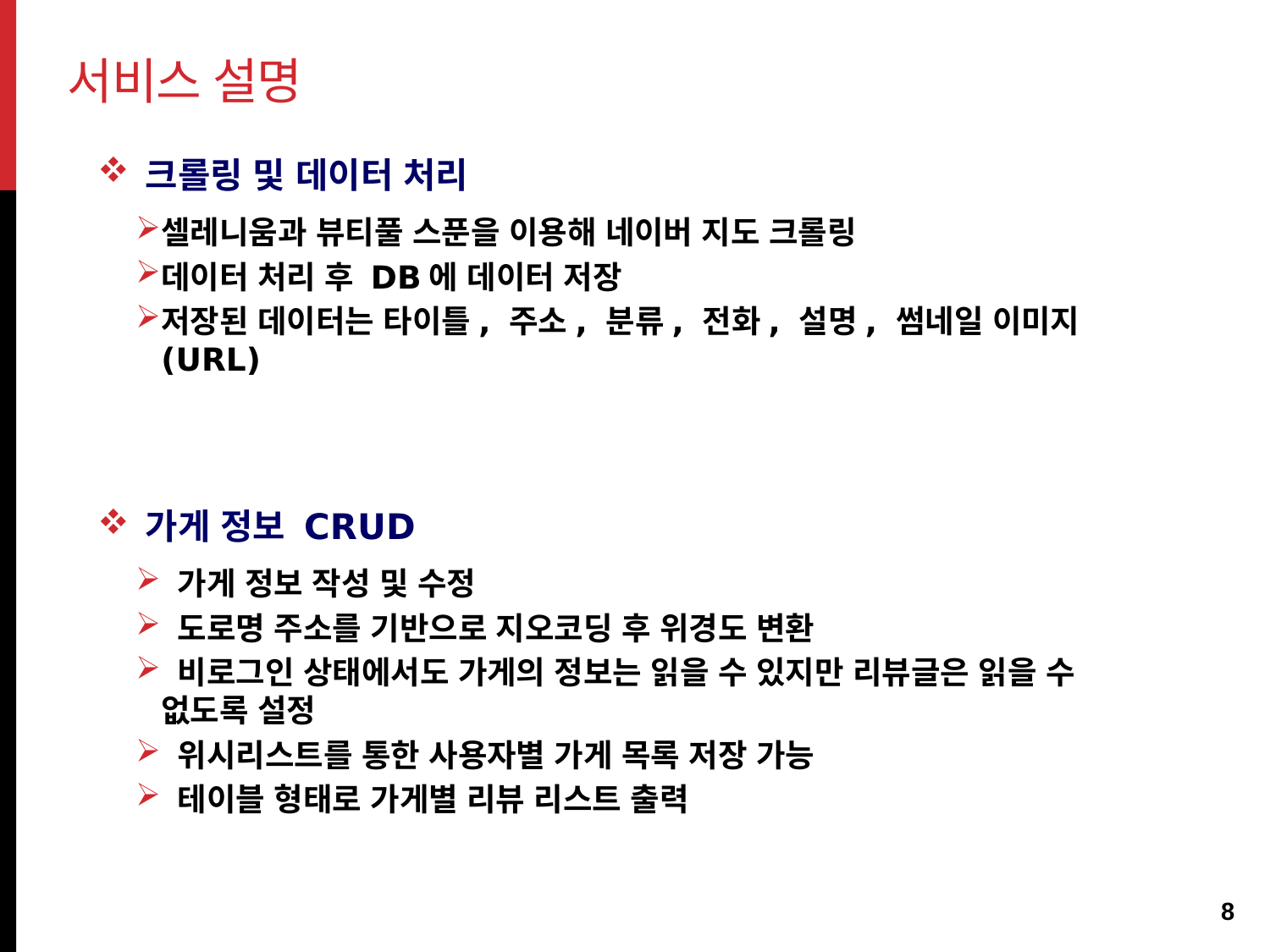

# 서비스 설명
크롤링 및 데이터 처리
셀레니움과 뷰티풀 스푼을 이용해 네이버 지도 크롤링
데이터 처리 후 DB에 데이터 저장
저장된 데이터는 타이틀, 주소, 분류, 전화, 설명, 썸네일 이미지(URL)

가게 정보 CRUD
 가게 정보 작성 및 수정
 도로명 주소를 기반으로 지오코딩 후 위경도 변환
 비로그인 상태에서도 가게의 정보는 읽을 수 있지만 리뷰글은 읽을 수 없도록 설정
 위시리스트를 통한 사용자별 가게 목록 저장 가능
 테이블 형태로 가게별 리뷰 리스트 출력

8